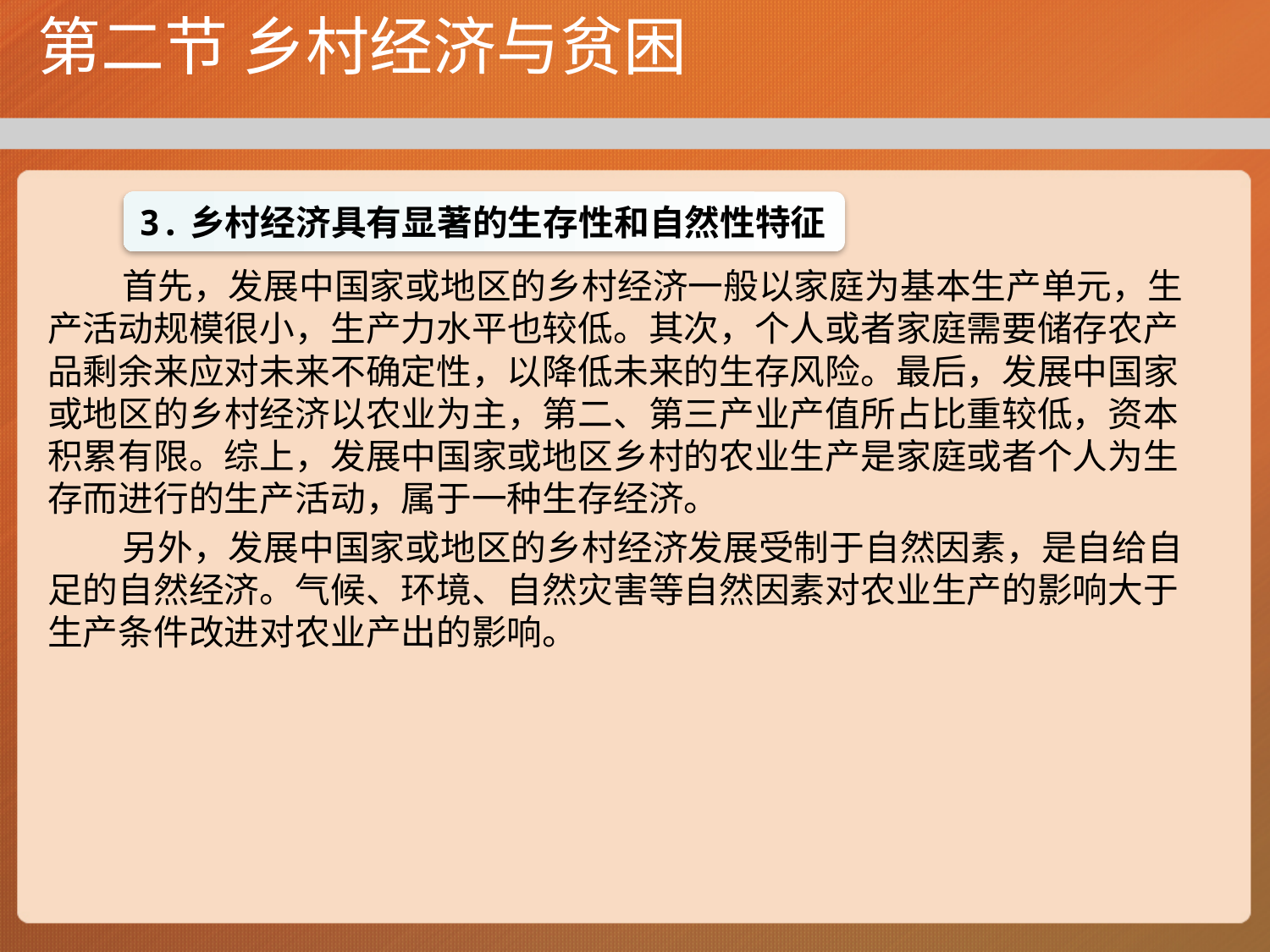

# 第二节 乡村经济与贫困

首先，发展中国家或地区的乡村经济一般以家庭为基本生产单元，生产活动规模很小，生产力水平也较低。其次，个人或者家庭需要储存农产品剩余来应对未来不确定性，以降低未来的生存风险。最后，发展中国家或地区的乡村经济以农业为主，第二、第三产业产值所占比重较低，资本积累有限。综上，发展中国家或地区乡村的农业生产是家庭或者个人为生存而进行的生产活动，属于一种生存经济。
另外，发展中国家或地区的乡村经济发展受制于自然因素，是自给自足的自然经济。气候、环境、自然灾害等自然因素对农业生产的影响大于生产条件改进对农业产出的影响。
3.乡村经济具有显著的生存性和自然性特征